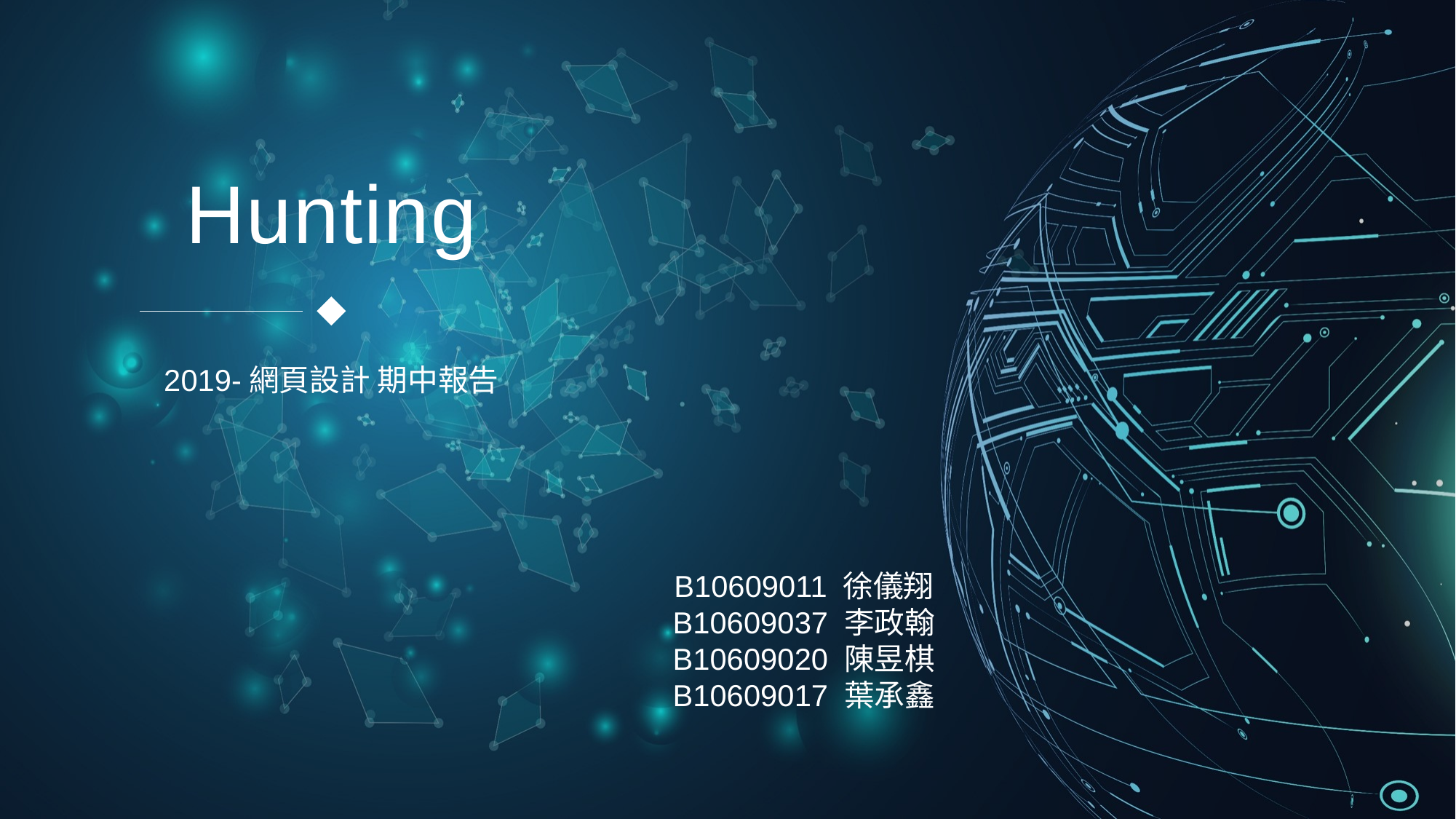

Hunting

2019-網頁設計 期中報告
B10609011 徐儀翔
B10609037 李政翰
B10609020 陳昱棋
B10609017 葉承鑫